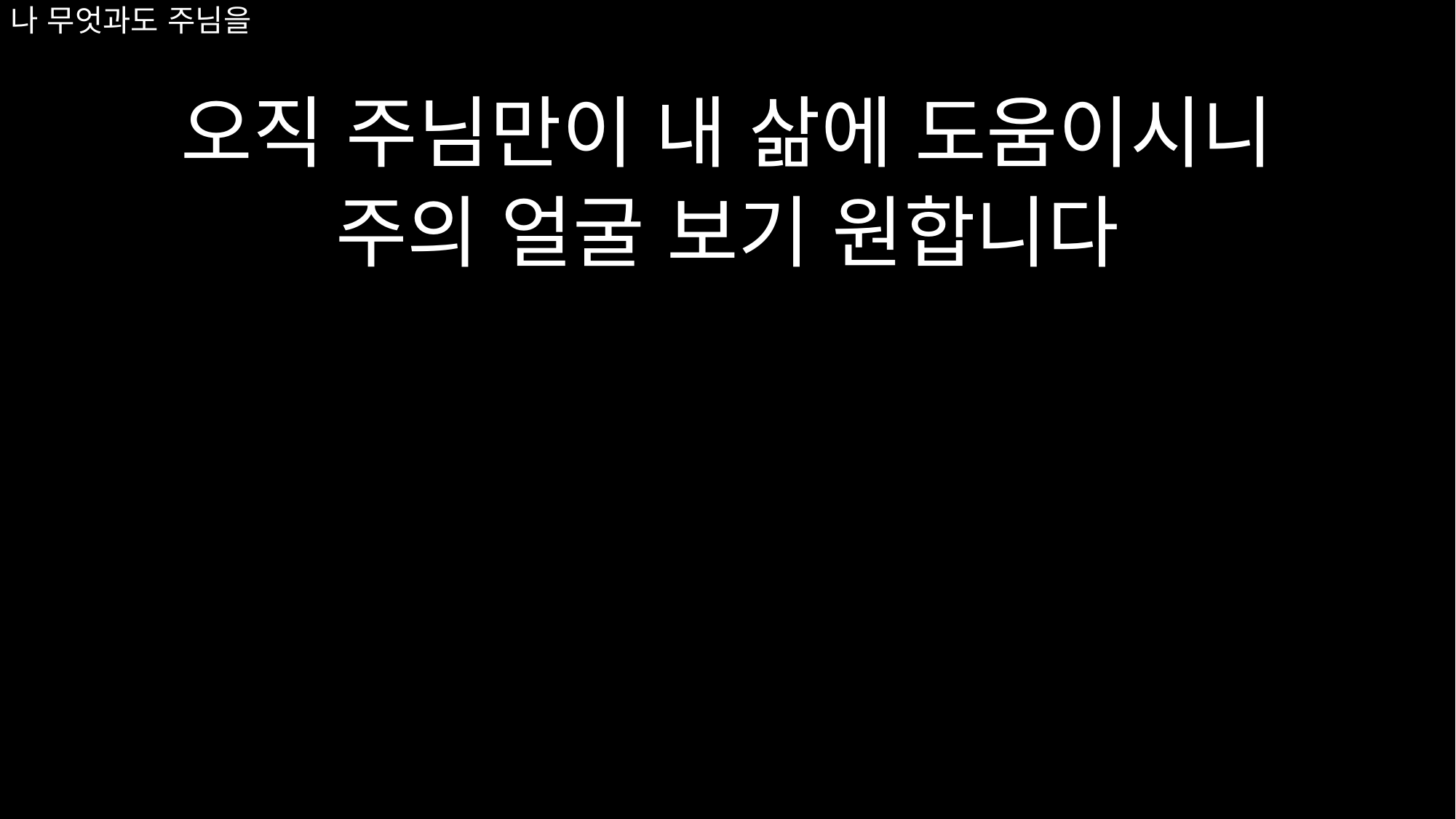

# 나 무엇과도 주님을
오직 주님만이 내 삶에 도움이시니
주의 얼굴 보기 원합니다